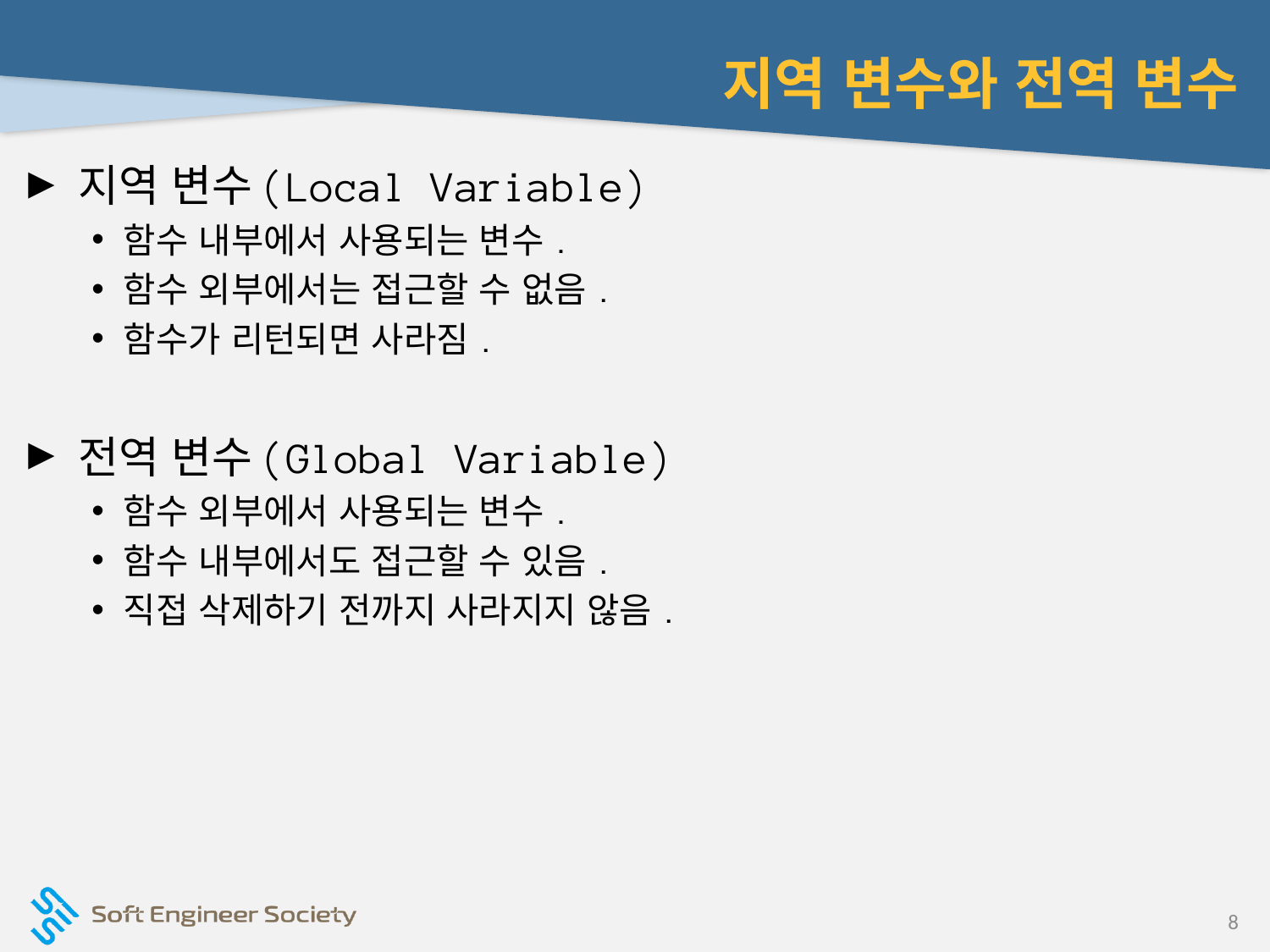

# 지역 변수와 전역 변수
지역 변수(Local Variable)
함수 내부에서 사용되는 변수.
함수 외부에서는 접근할 수 없음.
함수가 리턴되면 사라짐.

전역 변수(Global Variable)
함수 외부에서 사용되는 변수.
함수 내부에서도 접근할 수 있음.
직접 삭제하기 전까지 사라지지 않음.
8